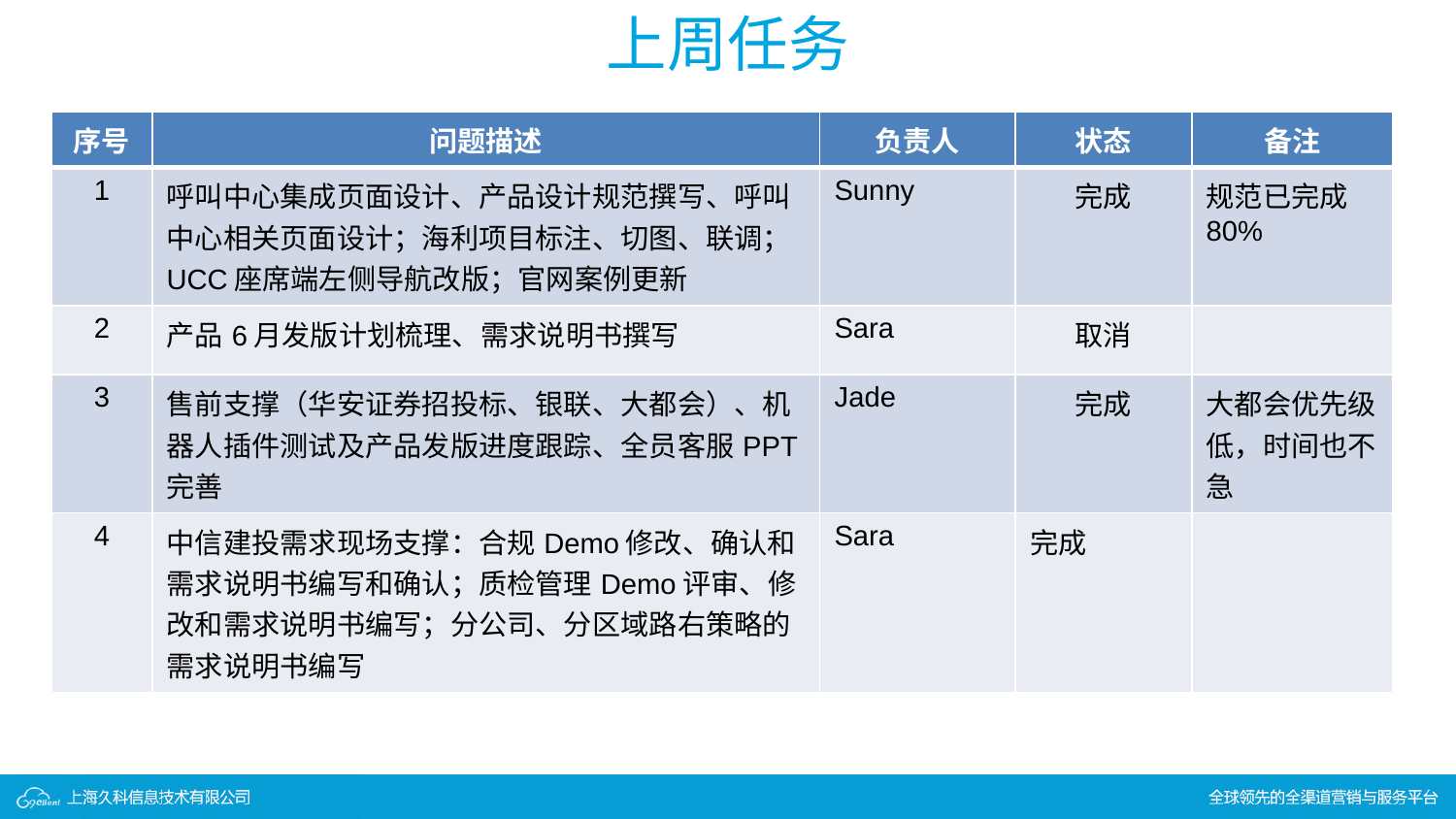

上周任务
| 序号 | 问题描述 | 负责人 | 状态 | 备注 |
| --- | --- | --- | --- | --- |
| 1 | 呼叫中心集成页面设计、产品设计规范撰写、呼叫中心相关页面设计；海利项目标注、切图、联调；UCC座席端左侧导航改版；官网案例更新 | Sunny | 完成 | 规范已完成80% |
| 2 | 产品6月发版计划梳理、需求说明书撰写 | Sara | 取消 |  |
| 3 | 售前支撑（华安证券招投标、银联、大都会）、机器人插件测试及产品发版进度跟踪、全员客服PPT完善 | Jade | 完成 | 大都会优先级低，时间也不急 |
| 4 | 中信建投需求现场支撑：合规Demo修改、确认和需求说明书编写和确认；质检管理Demo评审、修改和需求说明书编写；分公司、分区域路右策略的需求说明书编写 | Sara | 完成 |  |